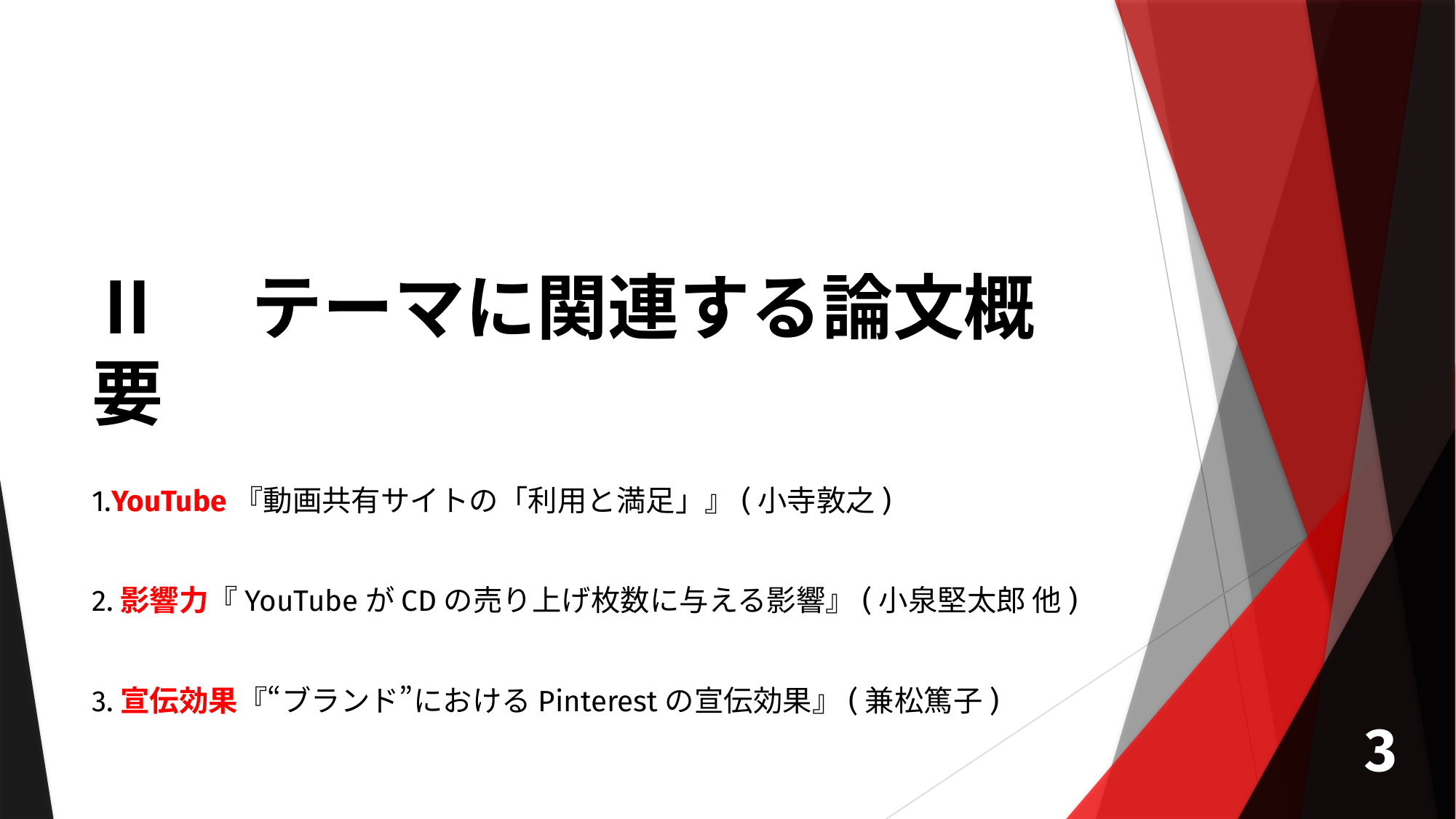

# Ⅱ　テーマに関連する論文概要
1.YouTube『動画共有サイトの「利用と満足」』(小寺敦之)

2.影響力『YouTubeがCDの売り上げ枚数に与える影響』(小泉堅太郎 他)

3.宣伝効果『“ブランド”におけるPinterestの宣伝効果』(兼松篤子)

3